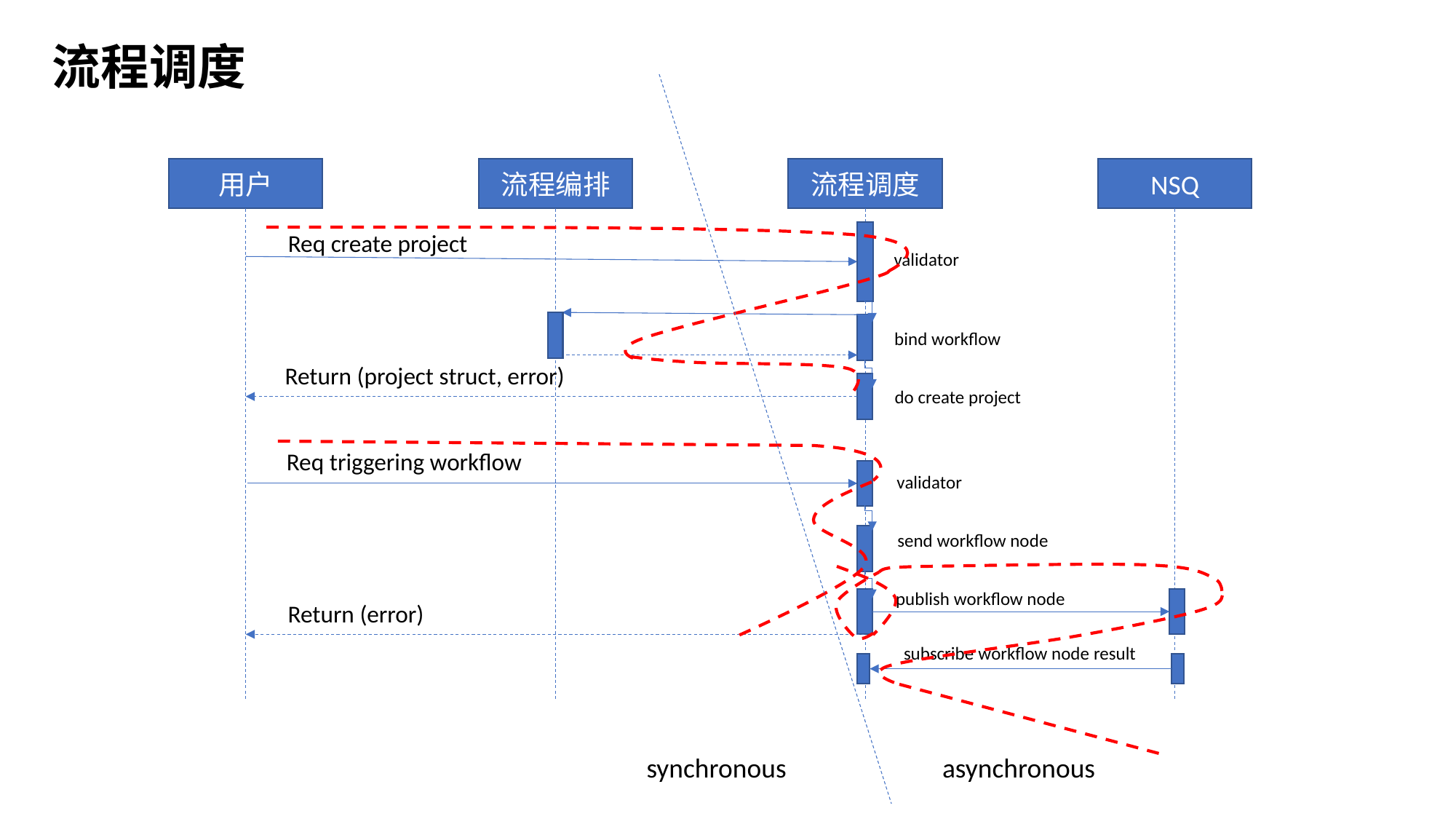

流程调度
用户
流程编排
流程调度
NSQ

Req create project

validator

bind workflow
Return (project struct, error)

do create project
Req triggering workflow

validator

send workflow node

publish workflow node

Return (error)

subscribe workflow node result

synchronous
asynchronous